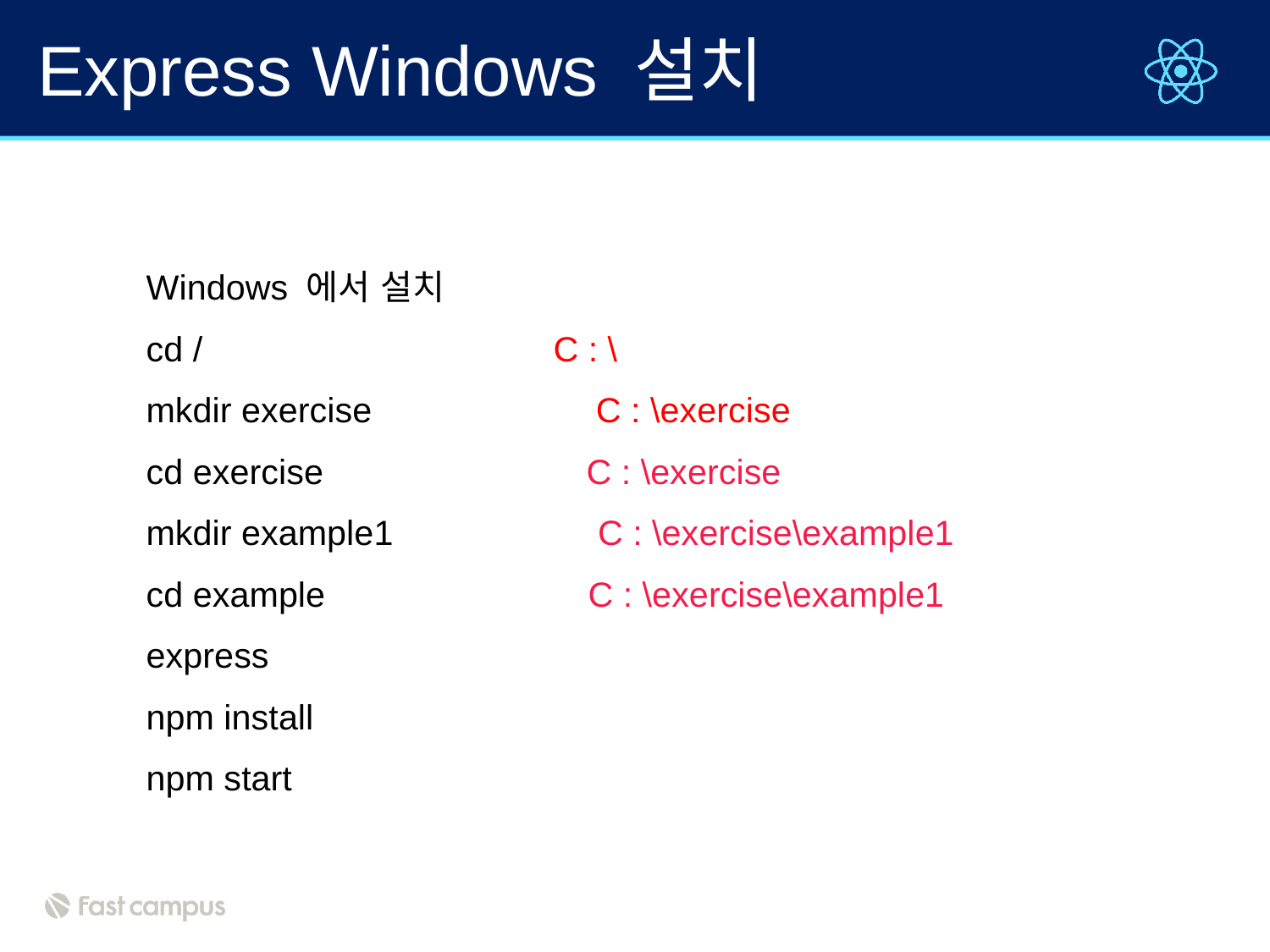

# Express Windows 설치
Windows 에서 설치
cd /                                    C : \
mkdir exercise                       C : \exercise
cd exercise                           C : \exercise
mkdir example1                     C : \exercise\example1
cd example                           C : \exercise\example1
express
npm install
npm start